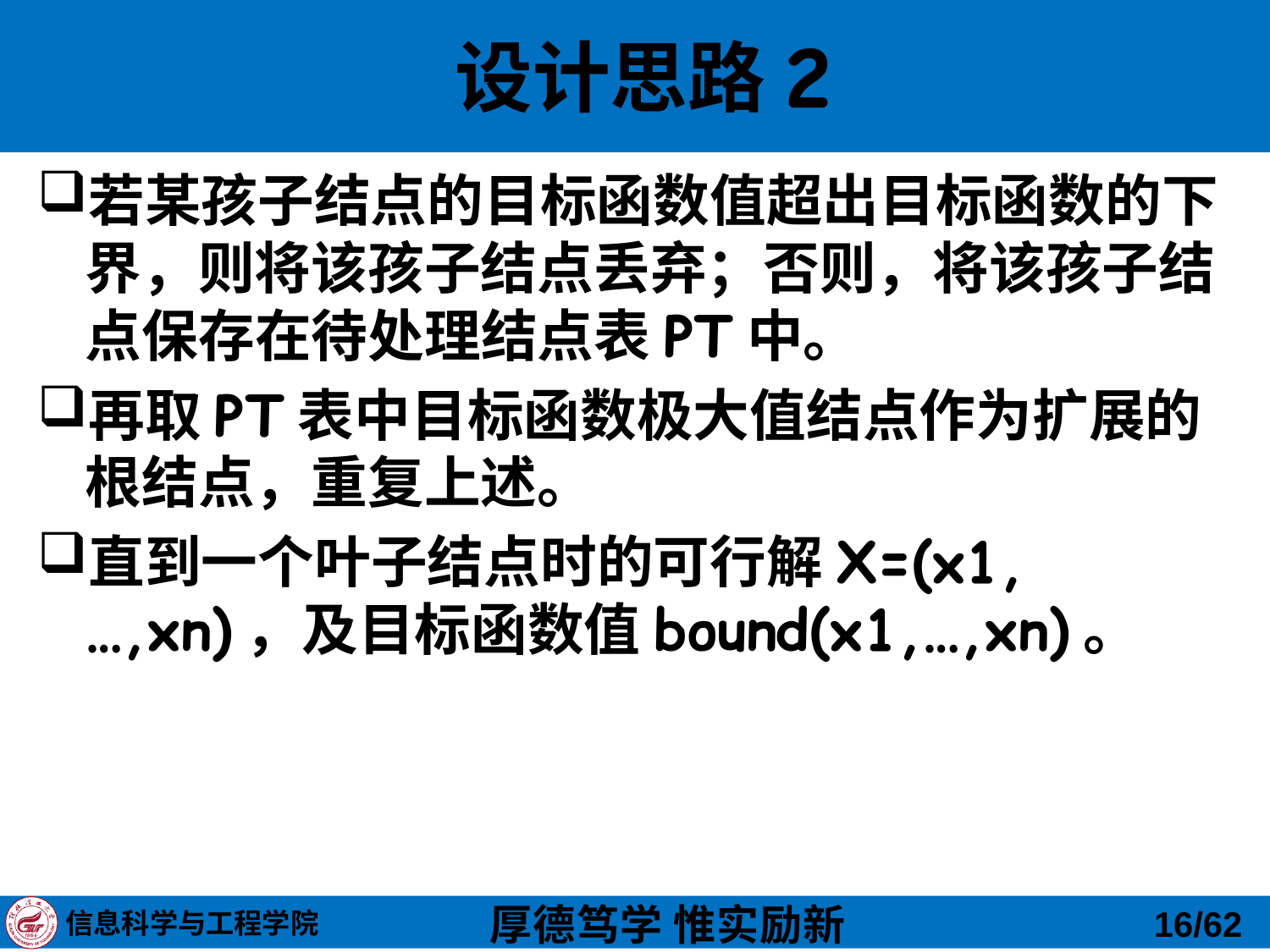

# 设计思路2
若某孩子结点的目标函数值超出目标函数的下界，则将该孩子结点丢弃；否则，将该孩子结点保存在待处理结点表PT中。
再取PT表中目标函数极大值结点作为扩展的根结点，重复上述。
直到一个叶子结点时的可行解X=(x1,…,xn)，及目标函数值bound(x1,…,xn)。
16/62